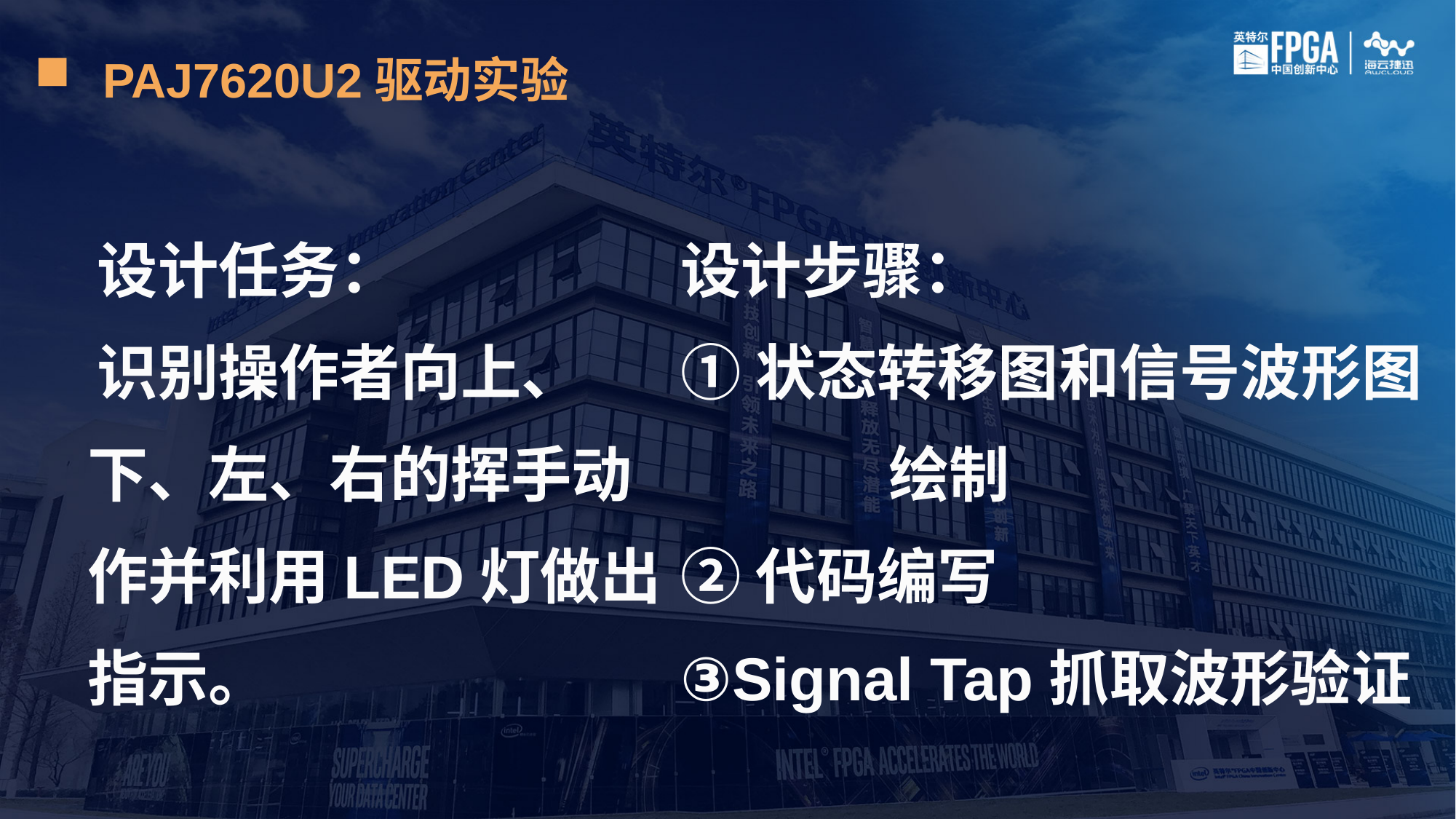

PAJ7620U2驱动实验
设计任务：
识别操作者向上、下、左、右的挥手动作并利用LED灯做出指示。
设计步骤：
①状态转移图和信号波形图		绘制
②代码编写
③Signal Tap抓取波形验证